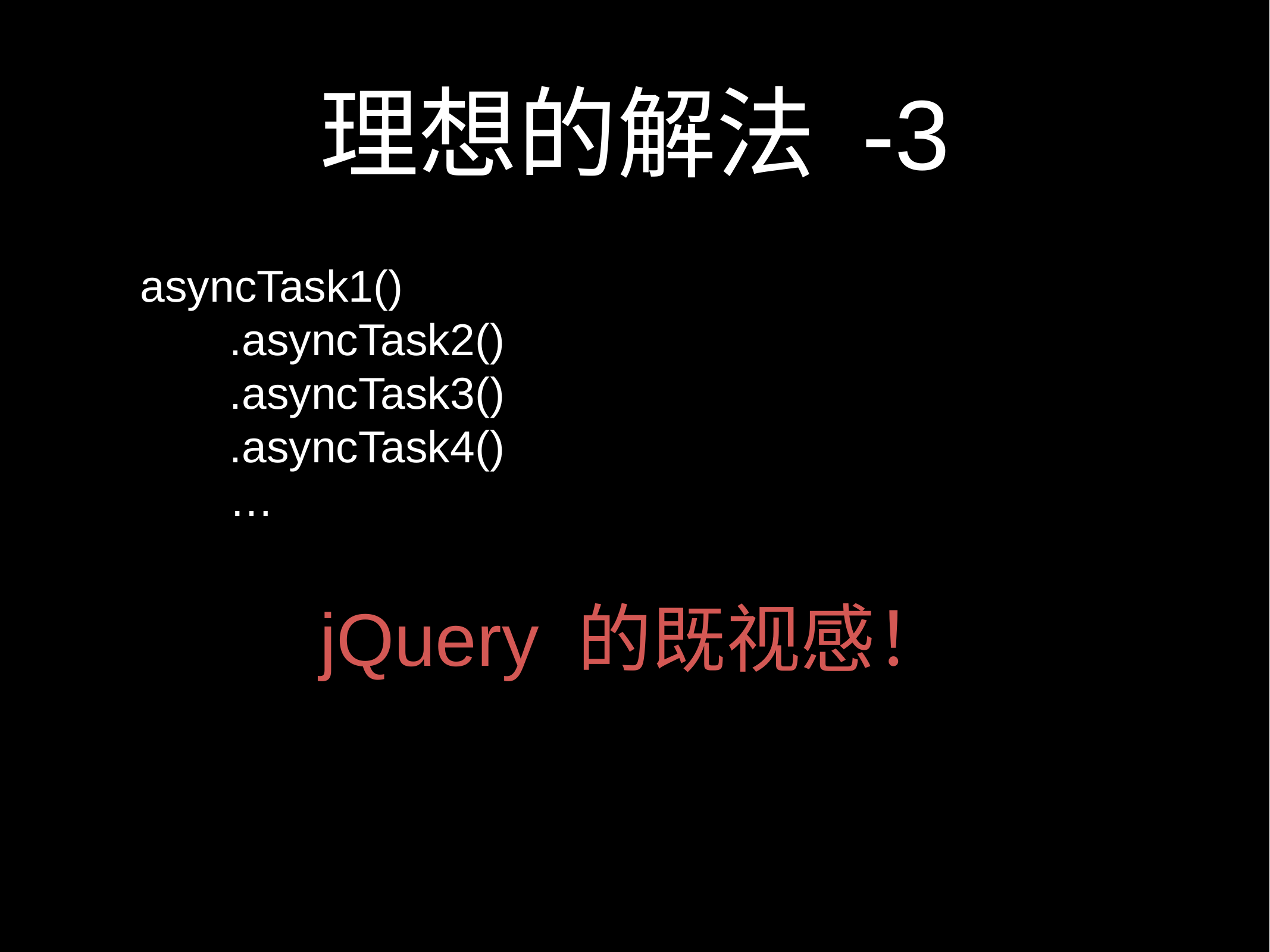

常规的解法 2
# 理想的解法 -3
function asyncTask(lastValue, callback) {
var taskId = 1;
setTimeout(function() {
callback(taskId);
});
return undefined;
}
asyncTask1()
.asyncTask2()
.asyncTask3()
.asyncTask4()
…
jQuery 的既视感！
asyncTask1(function(result1) {
asyncTask2(result1, function() {
// balbabala….
});
});